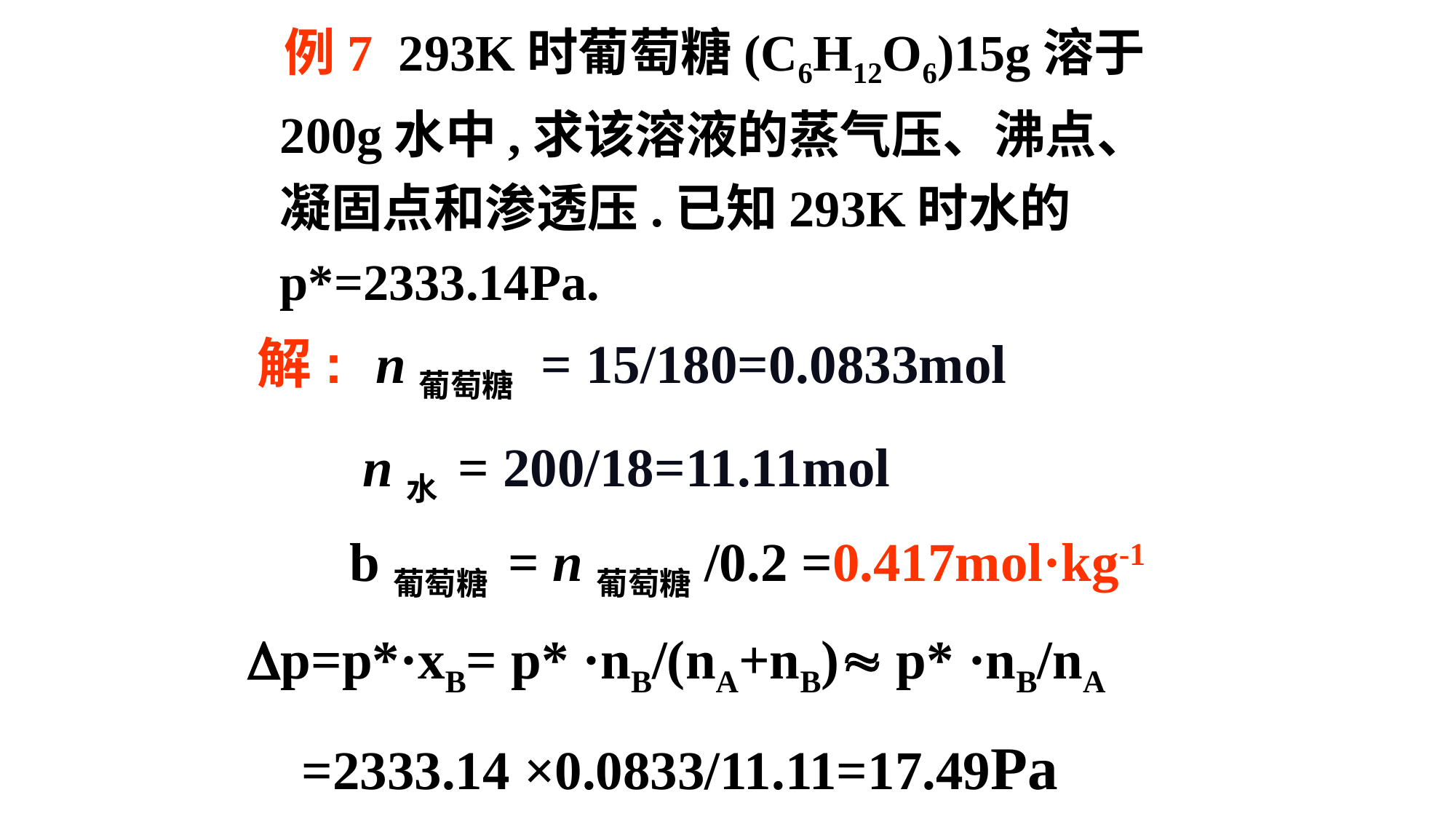

例7  293K时葡萄糖(C6H12O6)15g溶于200g水中,求该溶液的蒸气压、沸点、凝固点和渗透压.已知293K时水的p*=2333.14Pa.
解: n葡萄糖  = 15/180=0.0833mol
 n水 = 200/18=11.11mol

b葡萄糖 = n葡萄糖/0.2 =0.417mol·kg-1
Δp=p*·xB= p* ·nB/(nA+nB)≈ p* ·nB/nA
    =2333.14 ×0.0833/11.11=17.49Pa
13